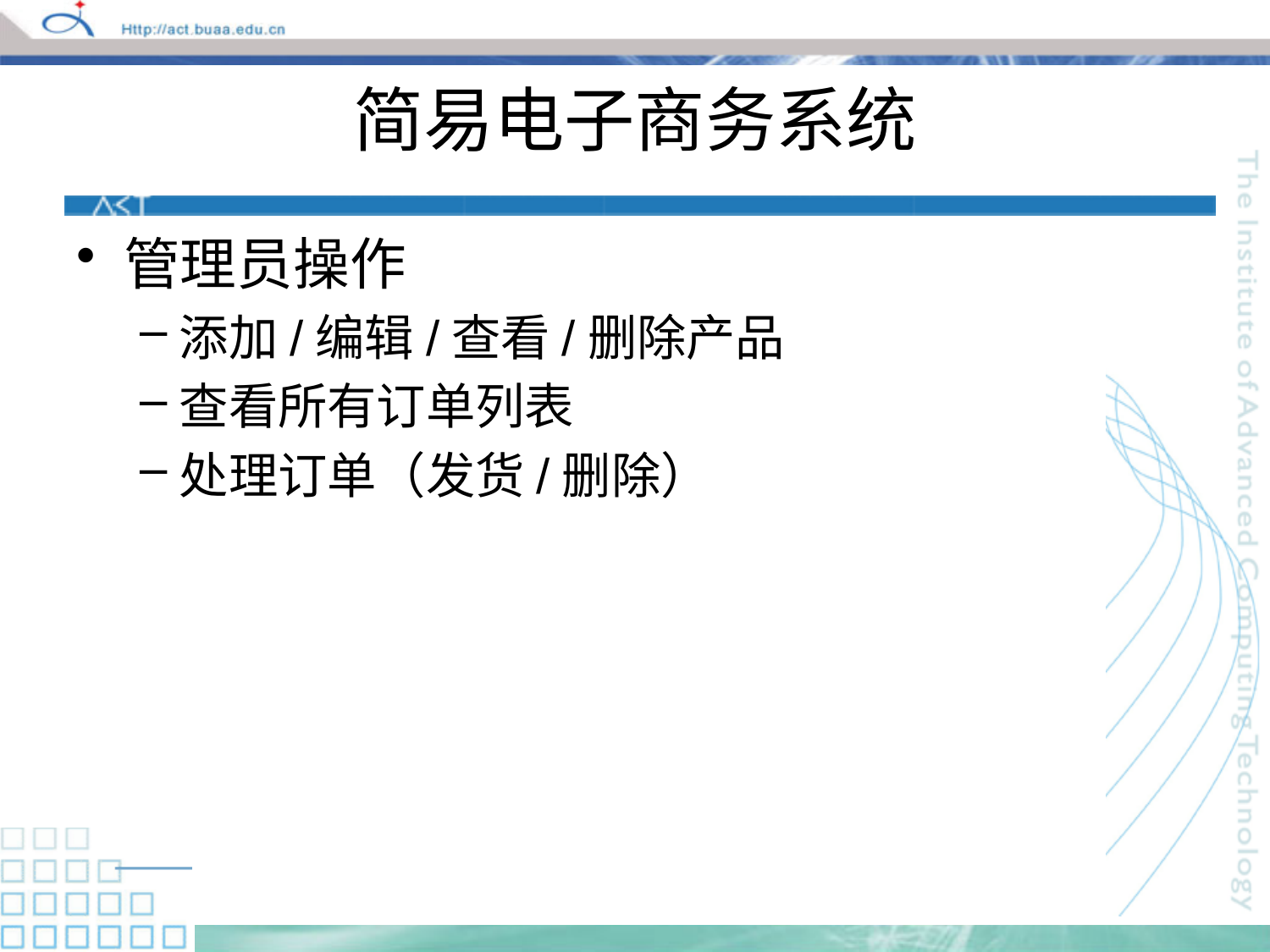

# 简易电子商务系统
管理员操作
添加/编辑/查看/删除产品
查看所有订单列表
处理订单（发货/删除）